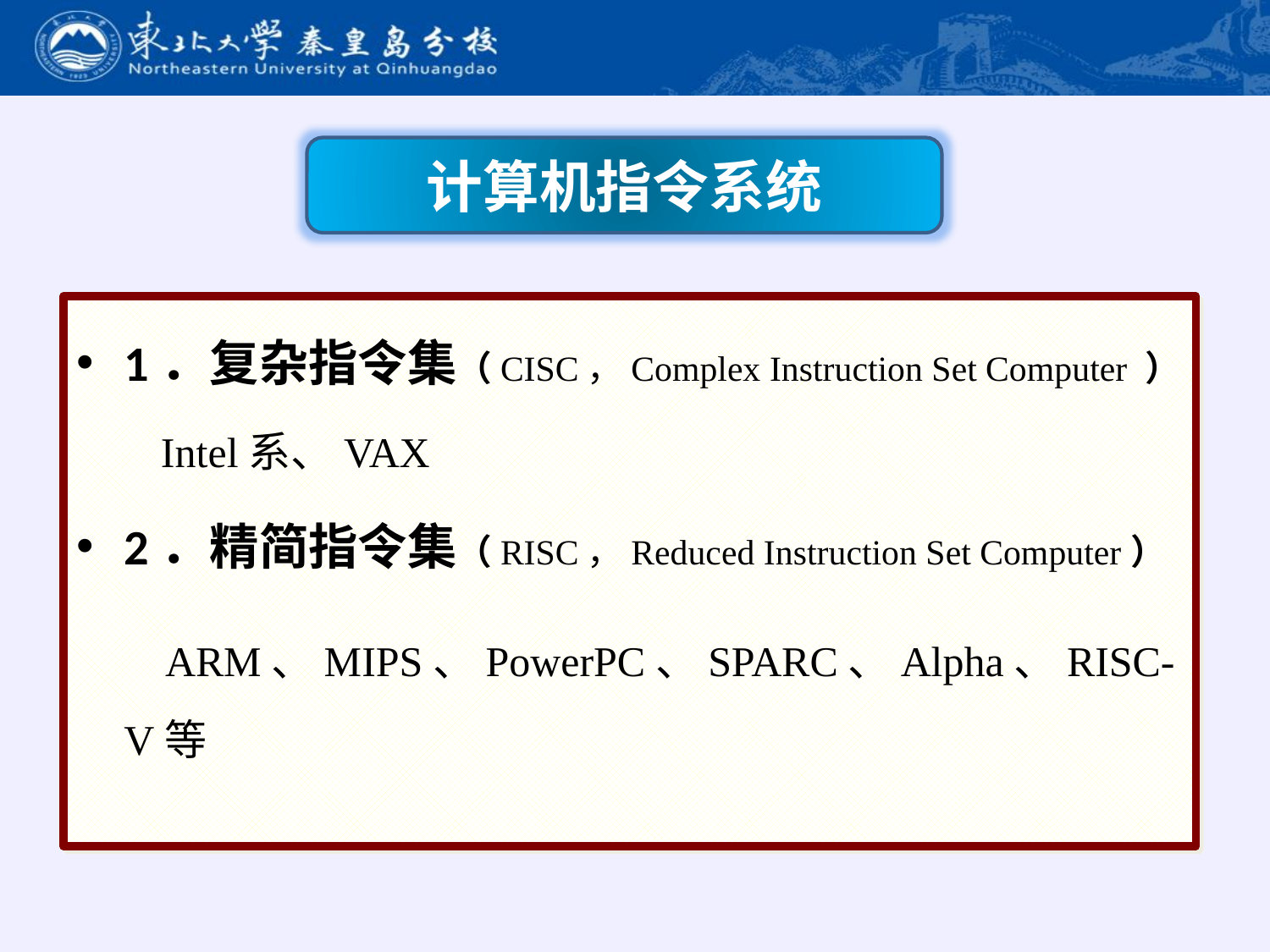

#
计算机指令系统
1．复杂指令集（CISC，Complex Instruction Set Computer ）
        Intel系、VAX
2．精简指令集（RISC，Reduced Instruction Set Computer）
       ARM、MIPS、PowerPC、SPARC、Alpha、RISC-V等